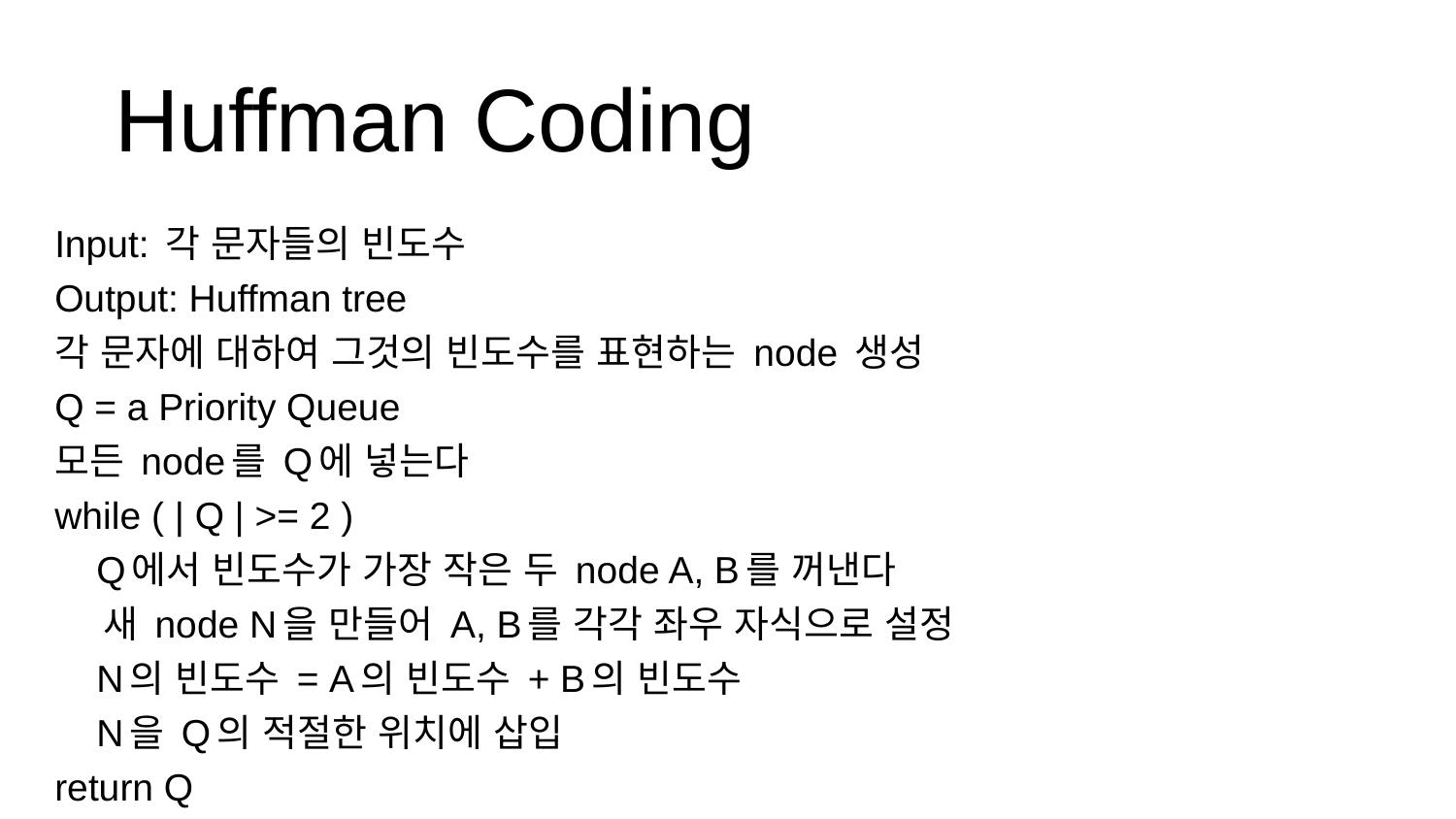

# Huffman Coding
Input: 각 문자들의 빈도수
Output: Huffman tree
각 문자에 대하여 그것의 빈도수를 표현하는 node 생성
Q = a Priority Queue
모든 node를 Q에 넣는다
while ( | Q | >= 2 )
    Q에서 빈도수가 가장 작은 두 node A, B를 꺼낸다
    새 node N을 만들어 A, B를 각각 좌우 자식으로 설정
    N의 빈도수 = A의 빈도수 + B의 빈도수
    N을 Q의 적절한 위치에 삽입
return Q